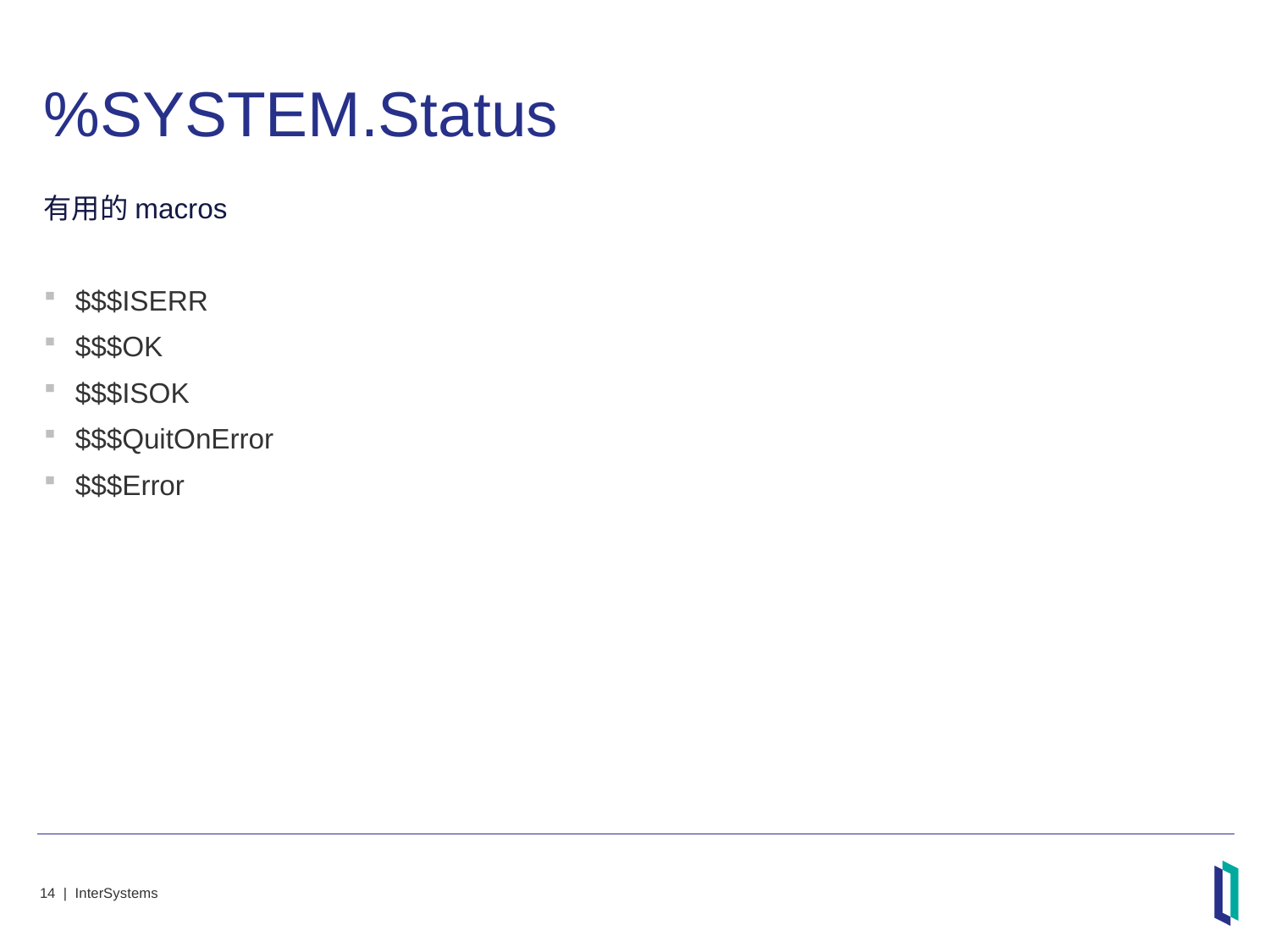

# %SYSTEM.Status
有用的macros

$$$ISERR
$$$OK
$$$ISOK
$$$QuitOnError
$$$Error